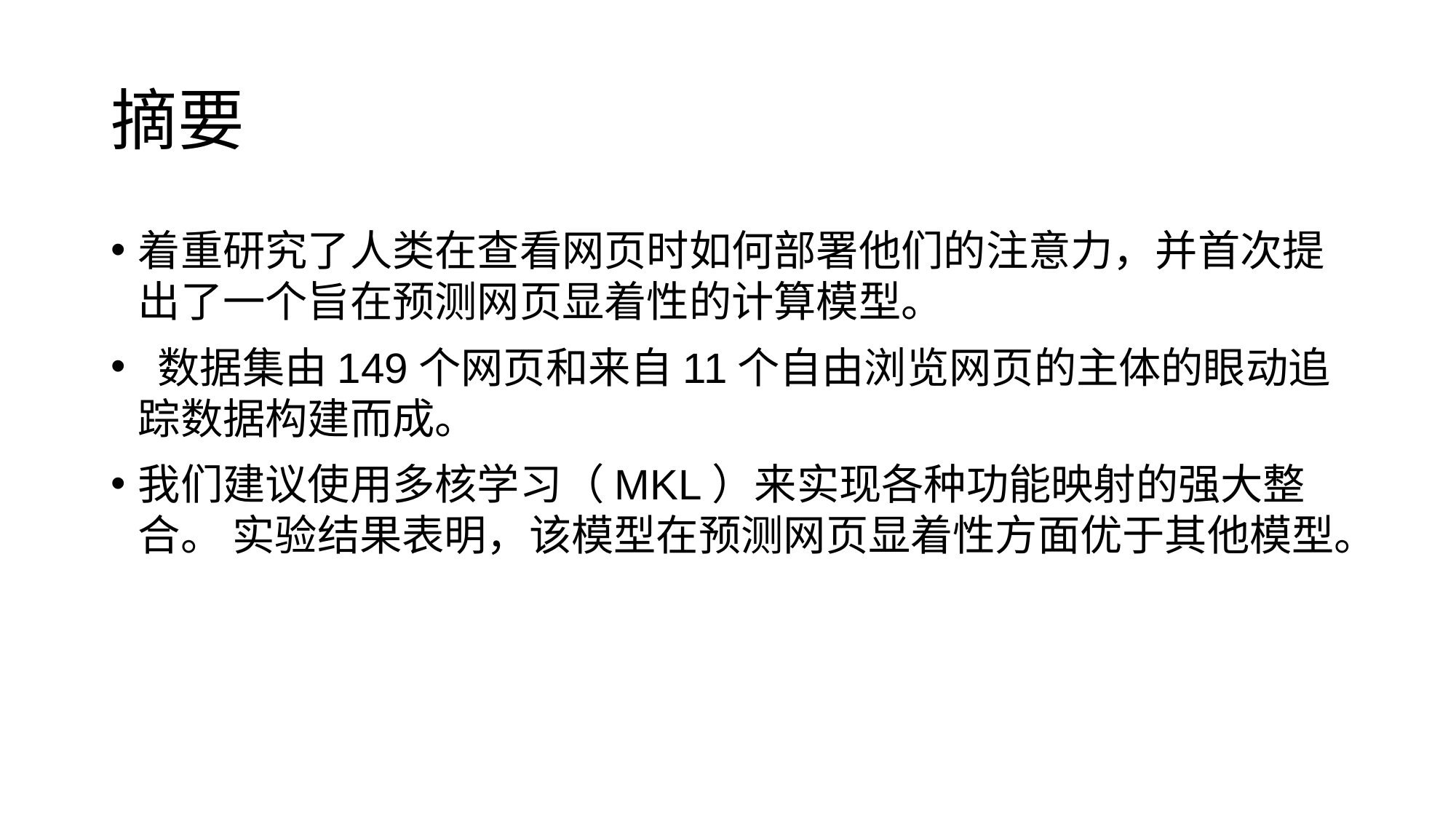

# 摘要
着重研究了人类在查看网页时如何部署他们的注意力，并首次提出了一个旨在预测网页显着性的计算模型。
 数据集由149个网页和来自11个自由浏览网页的主体的眼动追踪数据构建而成。
我们建议使用多核学习（MKL）来实现各种功能映射的强大整合。 实验结果表明，该模型在预测网页显着性方面优于其他模型。